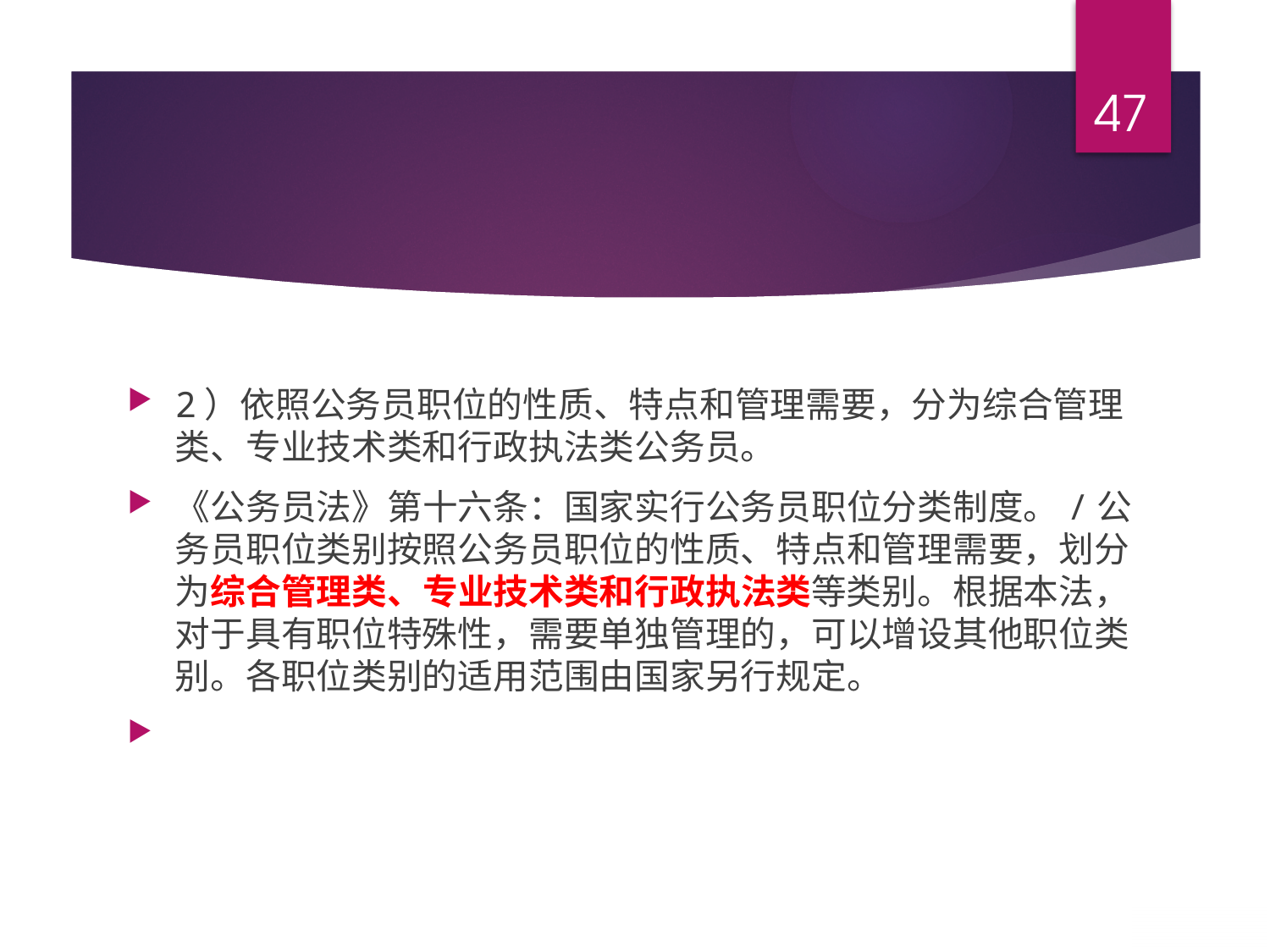

47
#
2）依照公务员职位的性质、特点和管理需要，分为综合管理类、专业技术类和行政执法类公务员。
《公务员法》第十六条：国家实行公务员职位分类制度。/公务员职位类别按照公务员职位的性质、特点和管理需要，划分为综合管理类、专业技术类和行政执法类等类别。根据本法，对于具有职位特殊性，需要单独管理的，可以增设其他职位类别。各职位类别的适用范围由国家另行规定。